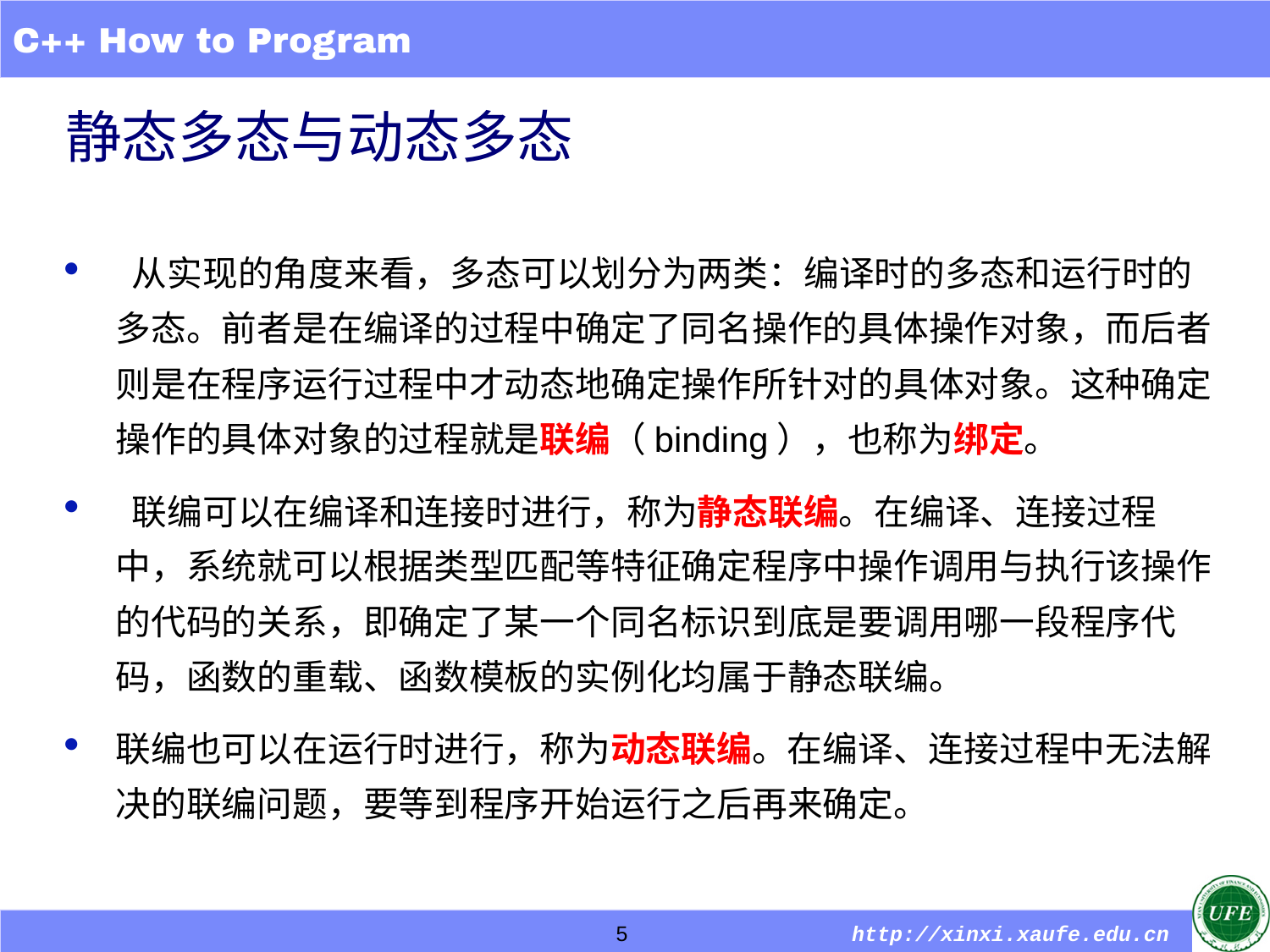

静态多态与动态多态
 从实现的角度来看，多态可以划分为两类：编译时的多态和运行时的多态。前者是在编译的过程中确定了同名操作的具体操作对象，而后者则是在程序运行过程中才动态地确定操作所针对的具体对象。这种确定操作的具体对象的过程就是联编（binding），也称为绑定。
 联编可以在编译和连接时进行，称为静态联编。在编译、连接过程中，系统就可以根据类型匹配等特征确定程序中操作调用与执行该操作的代码的关系，即确定了某一个同名标识到底是要调用哪一段程序代码，函数的重载、函数模板的实例化均属于静态联编。
联编也可以在运行时进行，称为动态联编。在编译、连接过程中无法解决的联编问题，要等到程序开始运行之后再来确定。
5